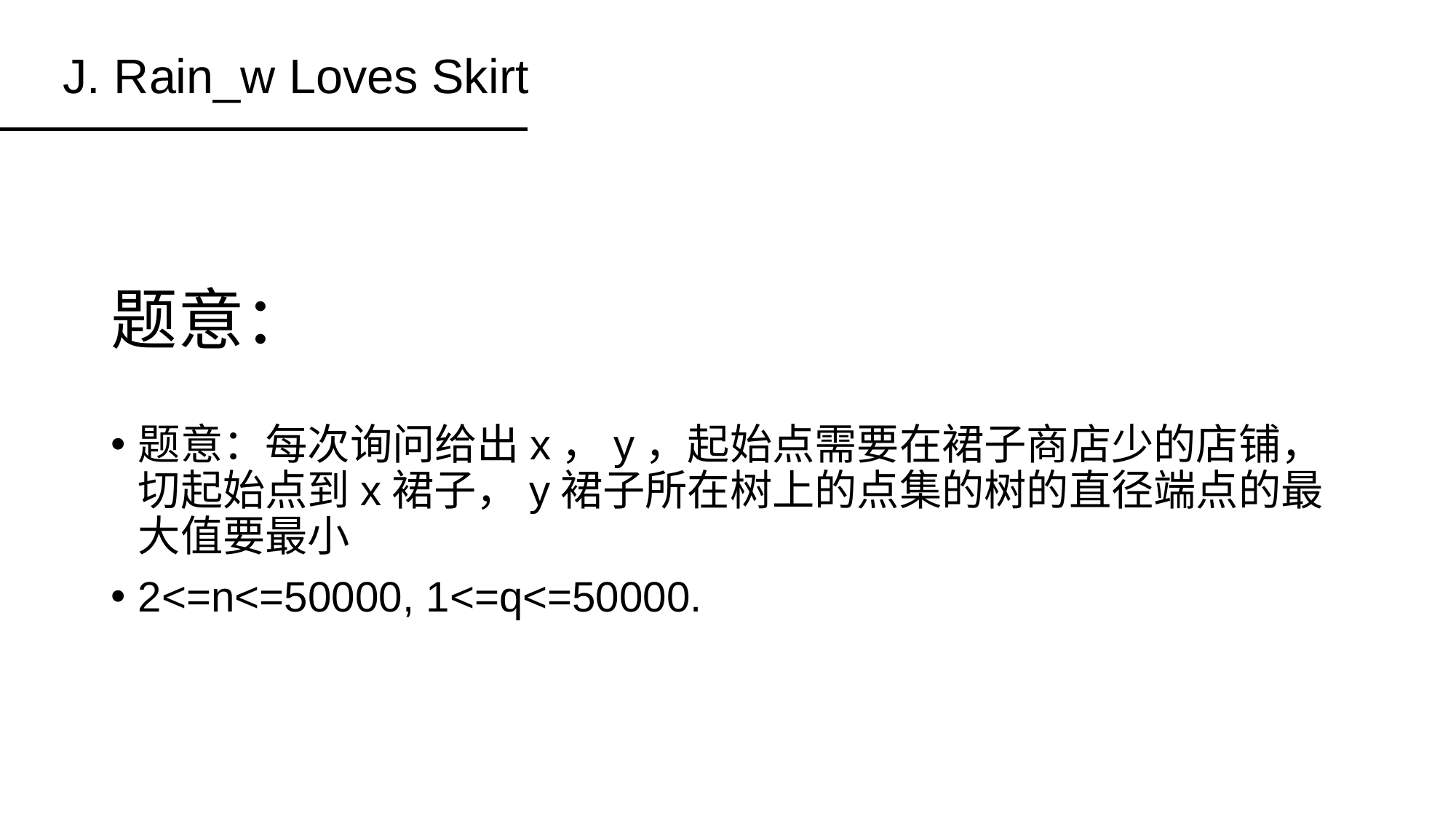

J. Rain_w Loves Skirt
# 题意：
题意：每次询问给出x，y，起始点需要在裙子商店少的店铺，切起始点到x裙子，y裙子所在树上的点集的树的直径端点的最大值要最小
2<=n<=50000, 1<=q<=50000.